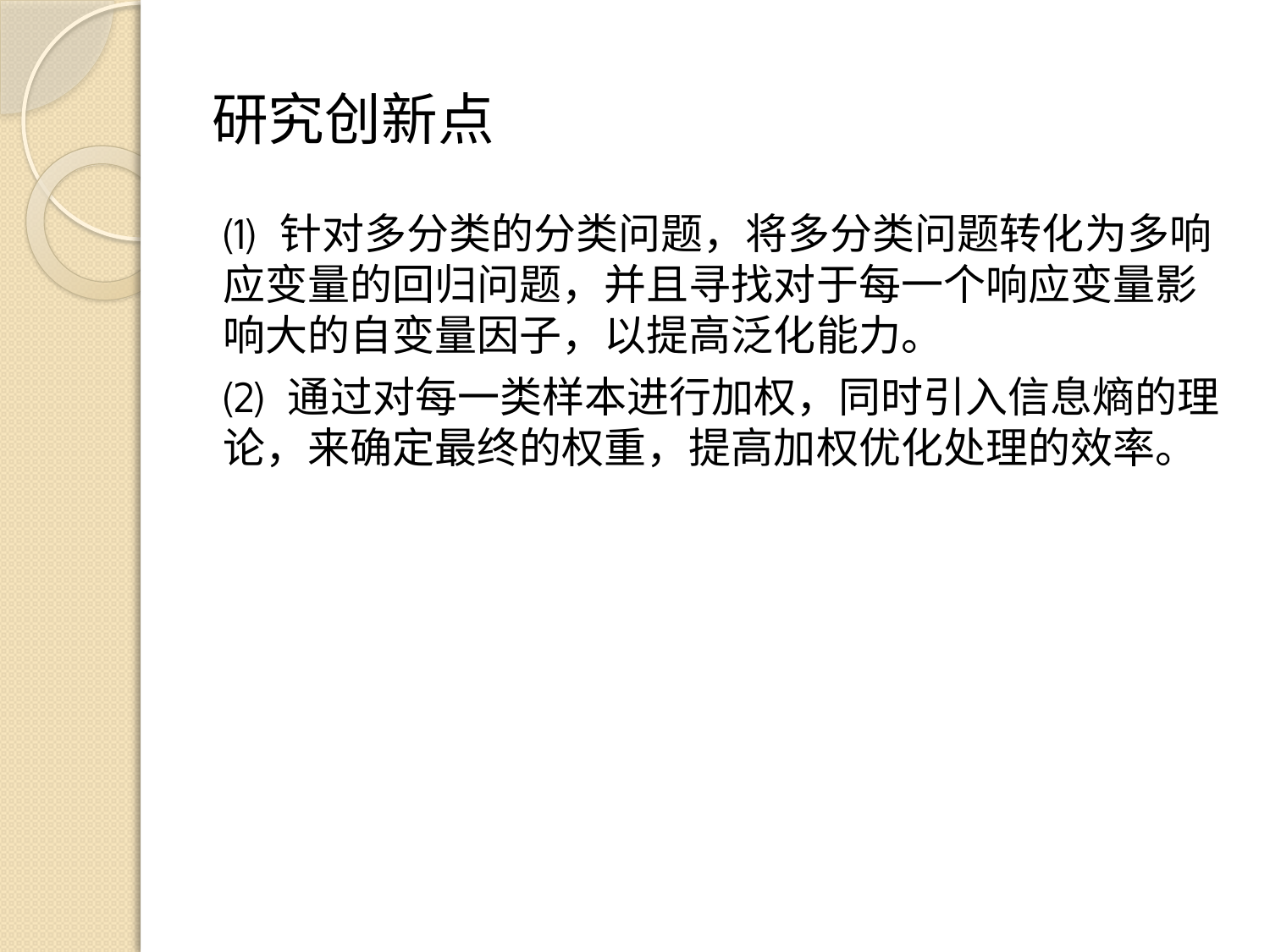

# 研究创新点
(1) 针对多分类的分类问题，将多分类问题转化为多响应变量的回归问题，并且寻找对于每一个响应变量影响大的自变量因子，以提高泛化能力。
(2) 通过对每一类样本进行加权，同时引入信息熵的理论，来确定最终的权重，提高加权优化处理的效率。